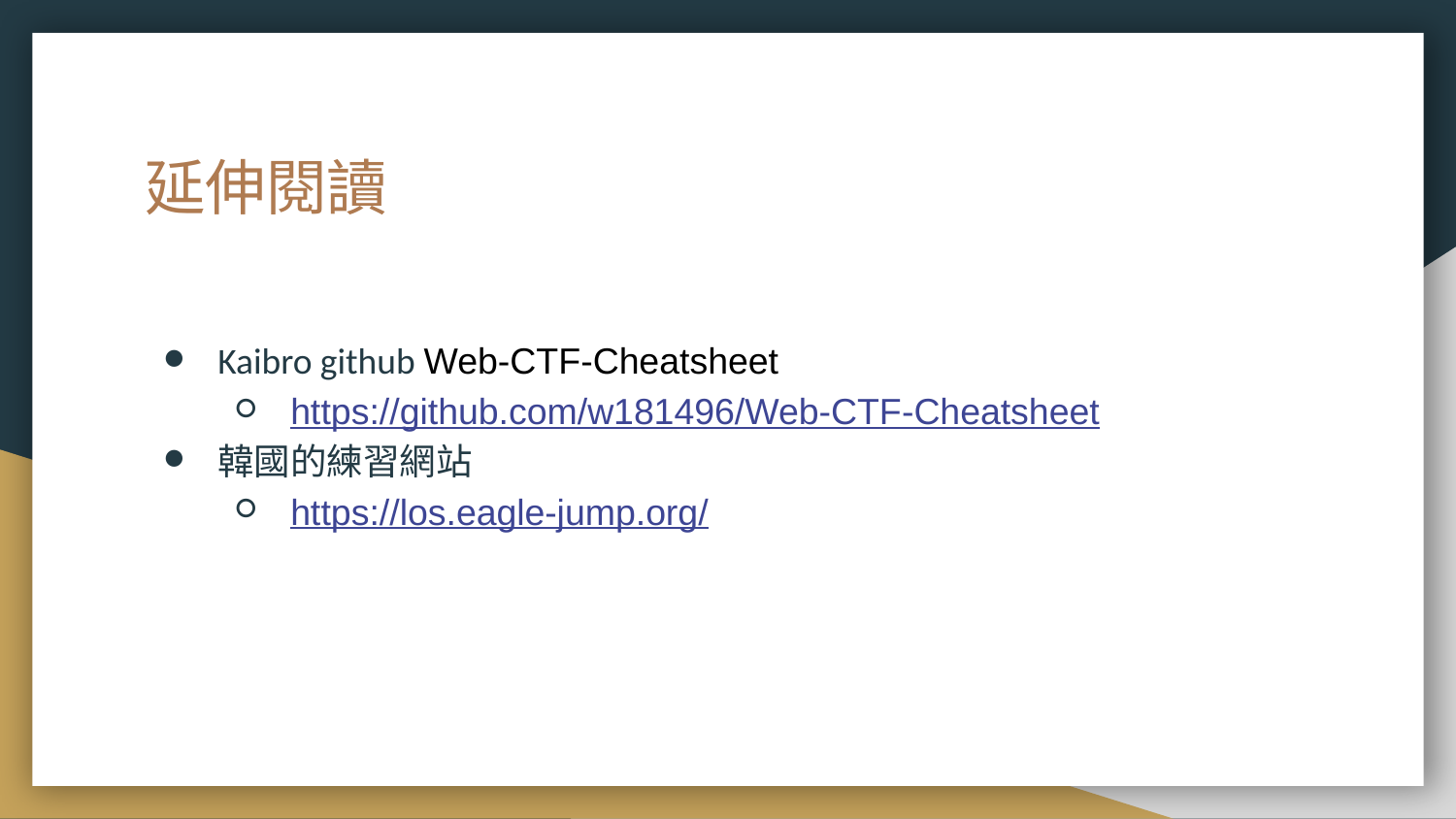

# 延伸閱讀
Kaibro github Web-CTF-Cheatsheet
https://github.com/w181496/Web-CTF-Cheatsheet
韓國的練習網站
https://los.eagle-jump.org/